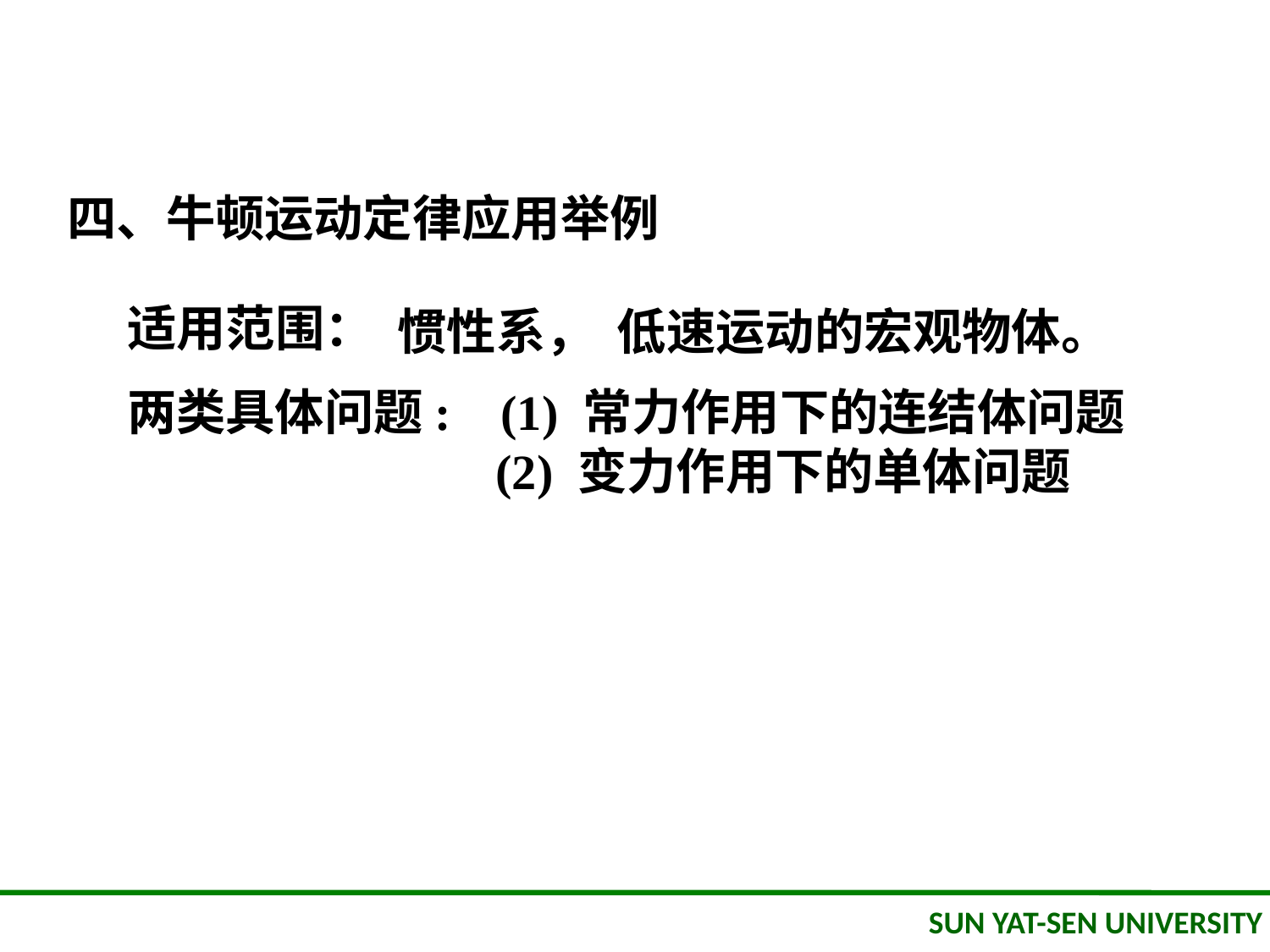

四、牛顿运动定律应用举例
适用范围：
惯性系，  低速运动的宏观物体。
两类具体问题:    (1) 常力作用下的连结体问题
                              (2) 变力作用下的单体问题